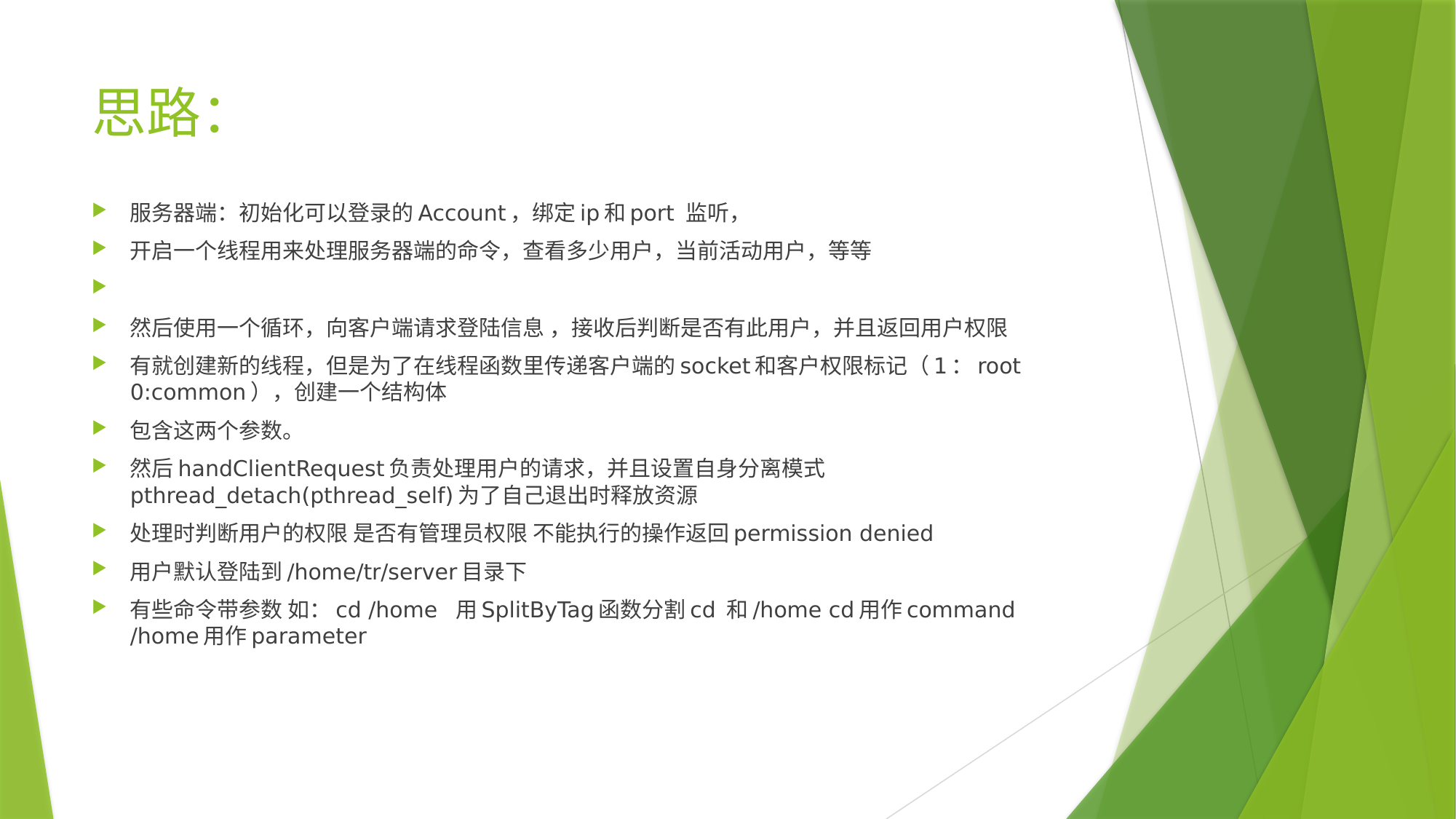

# 思路：
服务器端：初始化可以登录的Account，绑定ip和port 监听，
开启一个线程用来处理服务器端的命令，查看多少用户，当前活动用户，等等

然后使用一个循环，向客户端请求登陆信息 ，接收后判断是否有此用户，并且返回用户权限
有就创建新的线程，但是为了在线程函数里传递客户端的socket和客户权限标记（1：root 0:common），创建一个结构体
包含这两个参数。
然后handClientRequest负责处理用户的请求，并且设置自身分离模式pthread_detach(pthread_self)为了自己退出时释放资源
处理时判断用户的权限 是否有管理员权限 不能执行的操作返回permission denied
用户默认登陆到/home/tr/server目录下
有些命令带参数 如：cd /home  用SplitByTag函数分割cd 和/home cd用作command  /home用作parameter